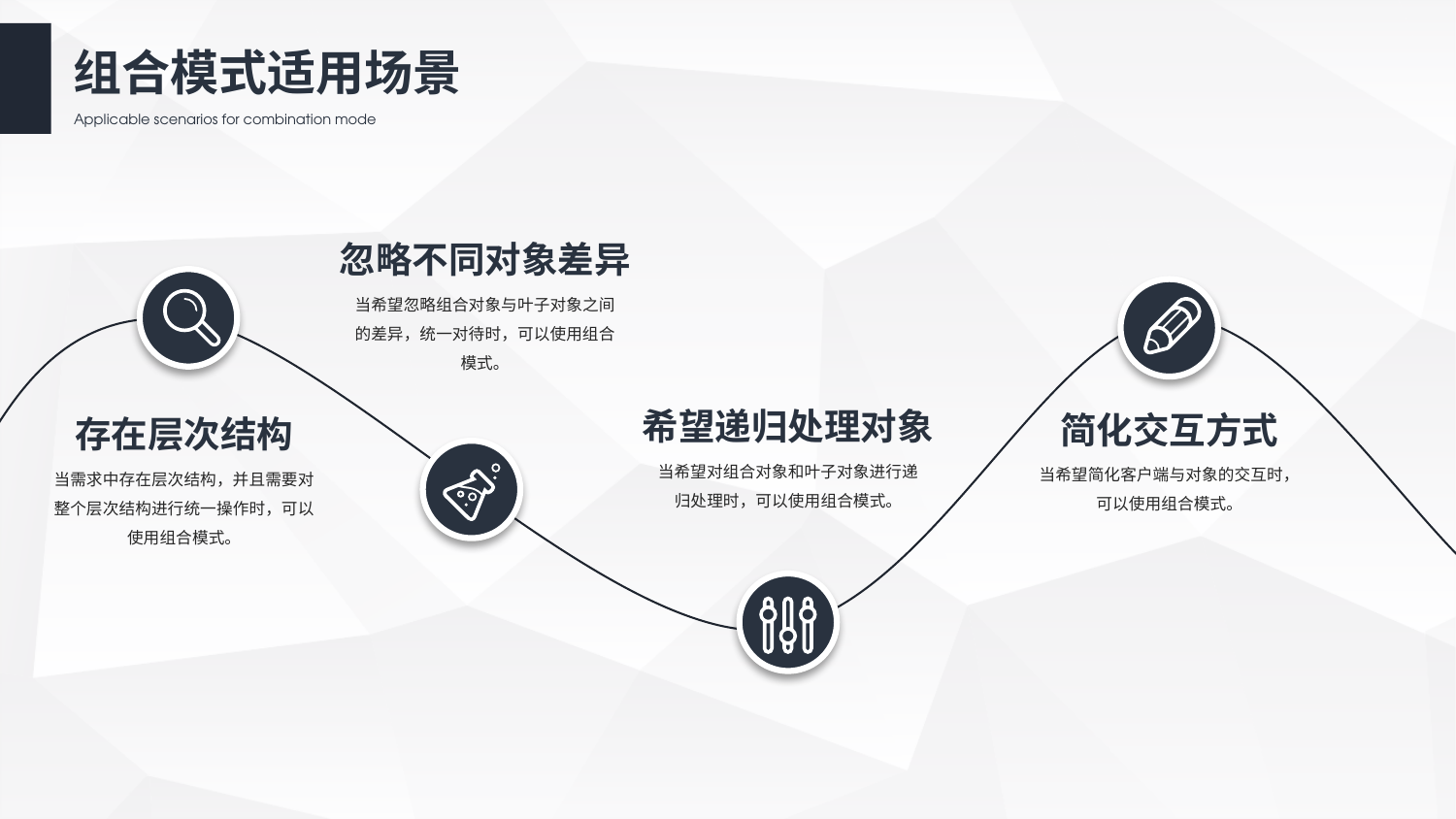

组合模式适用场景
Applicable scenarios for combination mode
忽略不同对象差异

当希望忽略组合对象与叶子对象之间的差异，统一对待时，可以使用组合模式。

希望递归处理对象
简化交互方式
存在层次结构

当希望对组合对象和叶子对象进行递归处理时，可以使用组合模式。
当希望简化客户端与对象的交互时，可以使用组合模式。
当需求中存在层次结构，并且需要对整个层次结构进行统一操作时，可以使用组合模式。